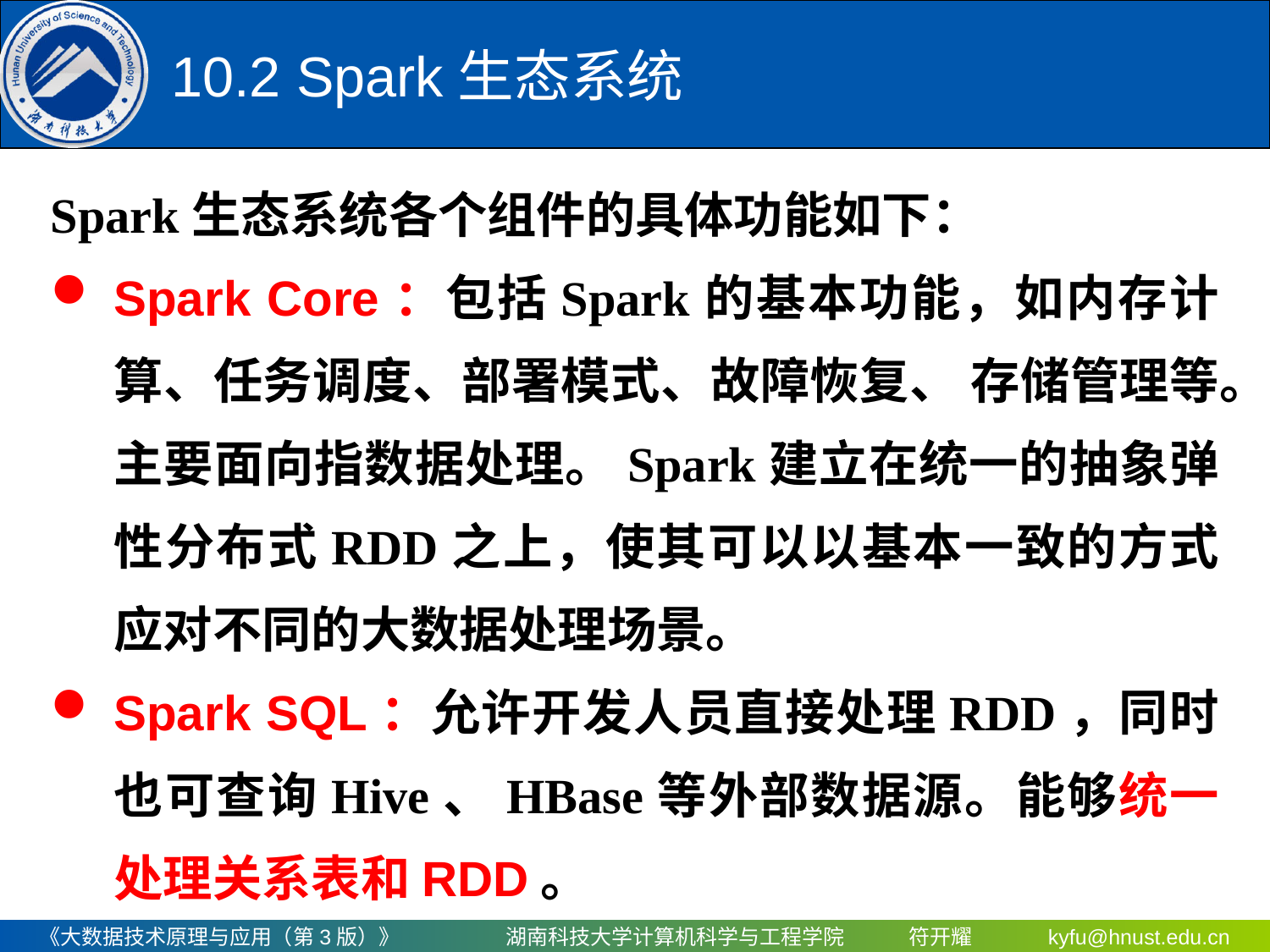

# 10.2 Spark生态系统
Spark生态系统各个组件的具体功能如下：
Spark Core：包括Spark的基本功能，如内存计算、任务调度、部署模式、故障恢复、 存储管理等。主要面向指数据处理。Spark建立在统一的抽象弹性分布式RDD之上，使其可以以基本一致的方式应对不同的大数据处理场景。
Spark SQL：允许开发人员直接处理RDD，同时也可查询Hive、HBase等外部数据源。能够统一处理关系表和RDD。